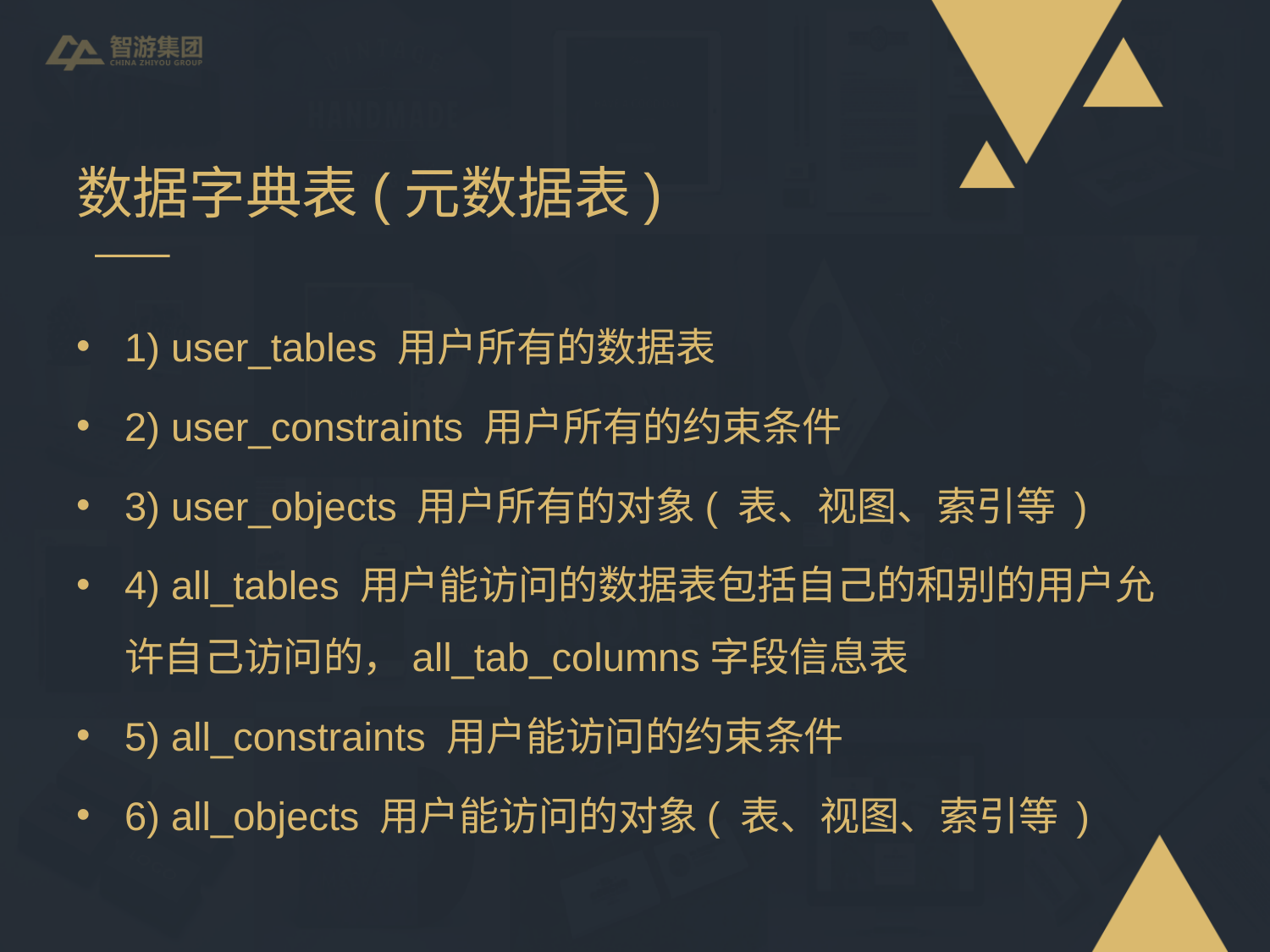

# 数据字典表(元数据表)
1) user_tables 用户所有的数据表
2) user_constraints 用户所有的约束条件
3) user_objects 用户所有的对象( 表、视图、索引等 )
4) all_tables 用户能访问的数据表包括自己的和别的用户允许自己访问的，all_tab_columns字段信息表
5) all_constraints 用户能访问的约束条件
6) all_objects 用户能访问的对象( 表、视图、索引等 )